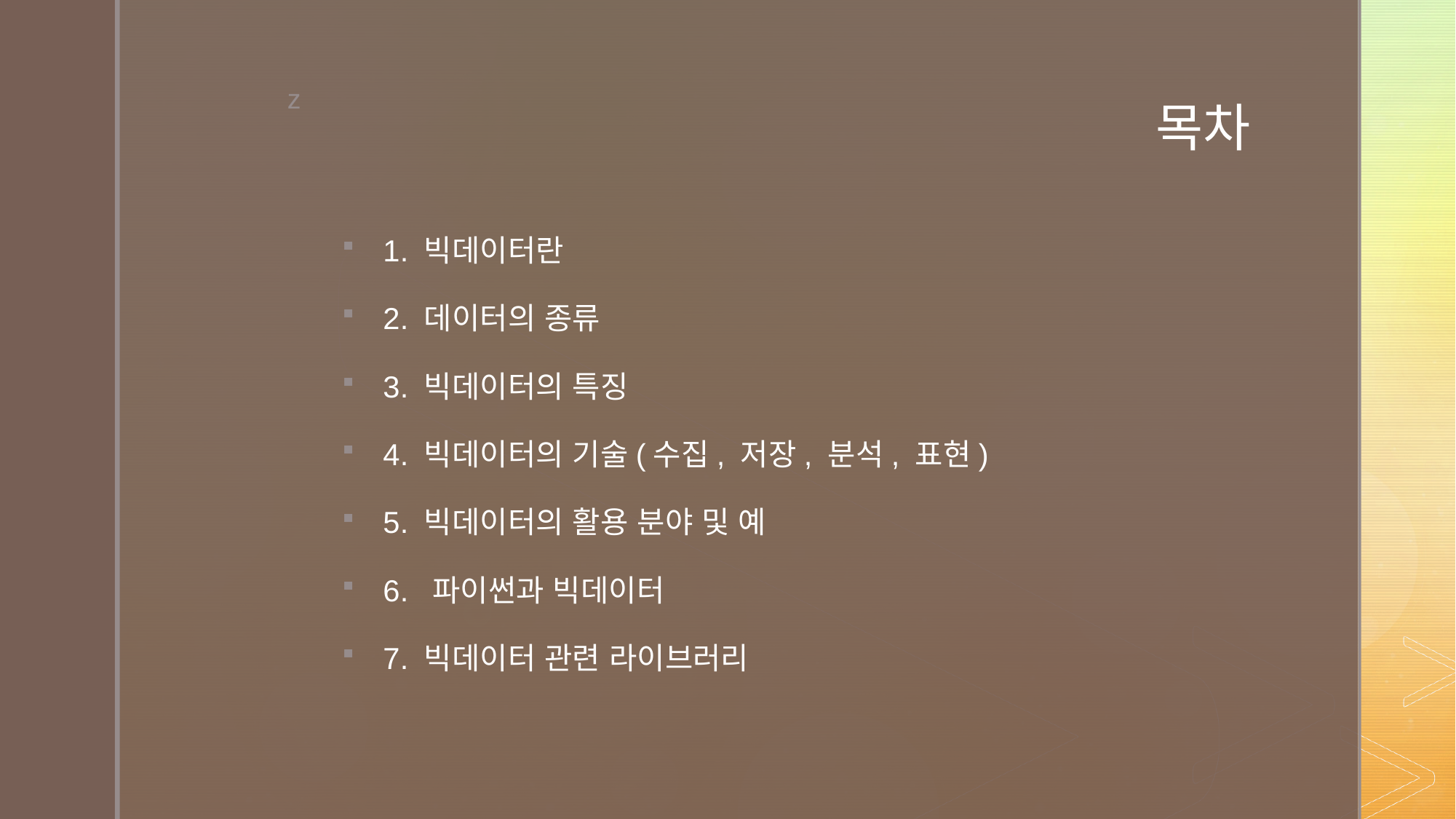

# 목차
1. 빅데이터란
2. 데이터의 종류
3. 빅데이터의 특징
4. 빅데이터의 기술(수집, 저장, 분석, 표현)
5. 빅데이터의 활용 분야 및 예
6.  파이썬과 빅데이터
7. 빅데이터 관련 라이브러리